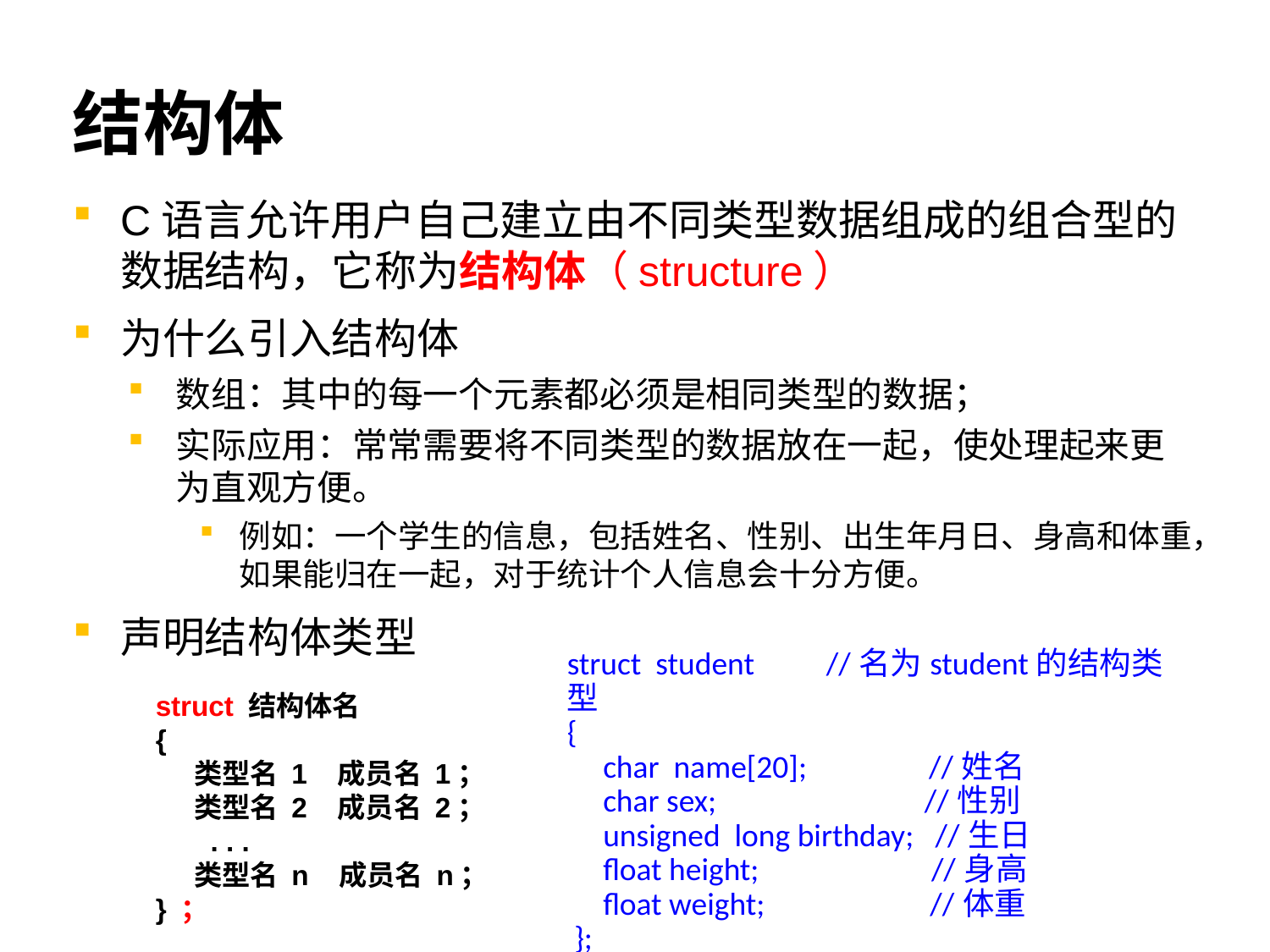

# 结构体
C语言允许用户自己建立由不同类型数据组成的组合型的数据结构，它称为结构体（structure）
为什么引入结构体
数组：其中的每一个元素都必须是相同类型的数据；
实际应用：常常需要将不同类型的数据放在一起，使处理起来更为直观方便。
例如：一个学生的信息，包括姓名、性别、出生年月日、身高和体重，如果能归在一起，对于统计个人信息会十分方便。
声明结构体类型

struct  student          //名为student的结构类型
{
     char  name[20];                 //姓名
     char sex;                             //性别
     unsigned  long birthday;   //生日
     float height;                        //身高
     float weight;                       //体重
 };
struct 结构体名
{
     类型名 1   成员名 1；
     类型名 2   成员名 2；
       . . .
     类型名 n   成员名 n；
} ；